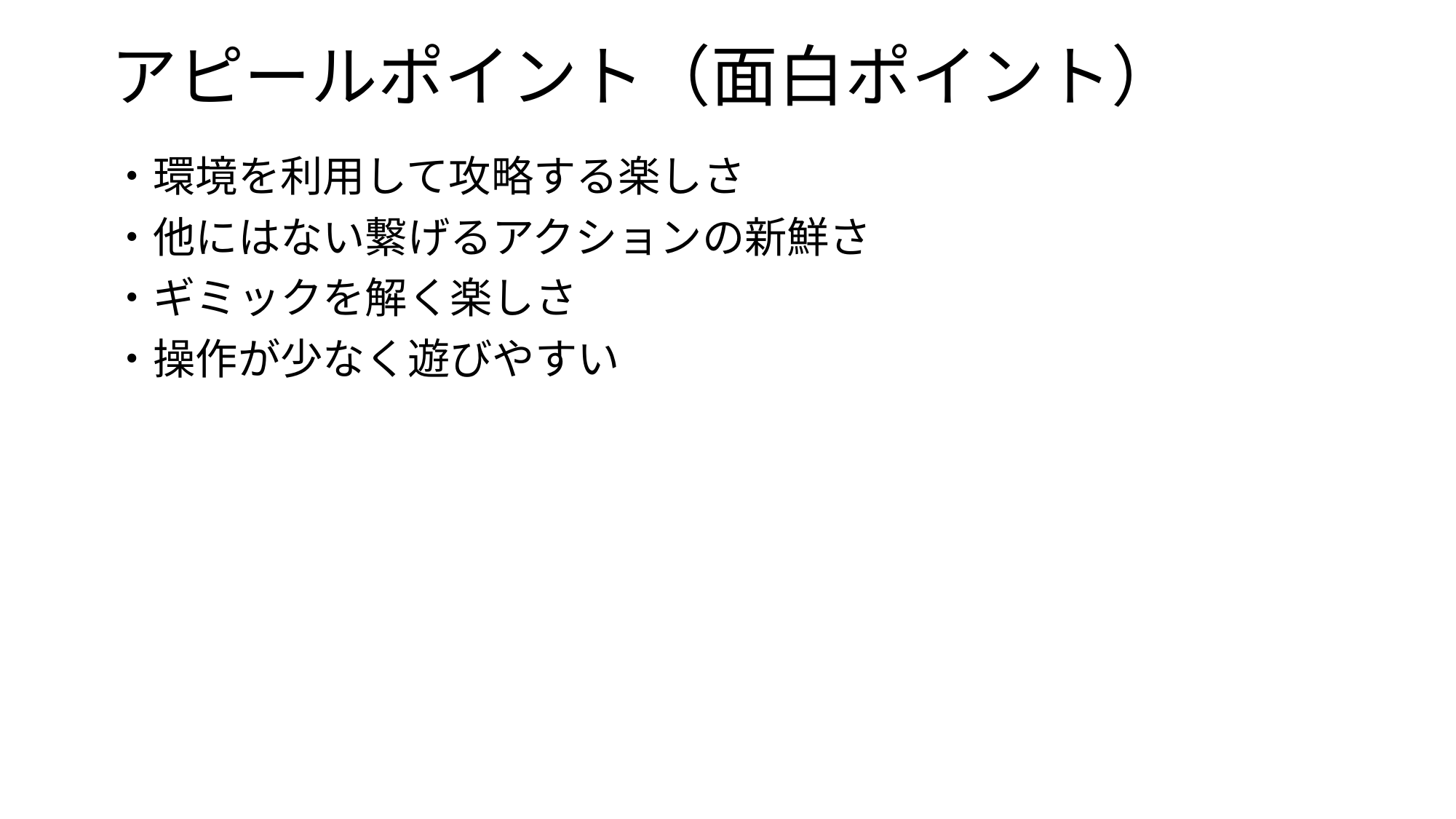

# アピールポイント（面白ポイント）
・環境を利用して攻略する楽しさ
・他にはない繋げるアクションの新鮮さ
・ギミックを解く楽しさ
・操作が少なく遊びやすい